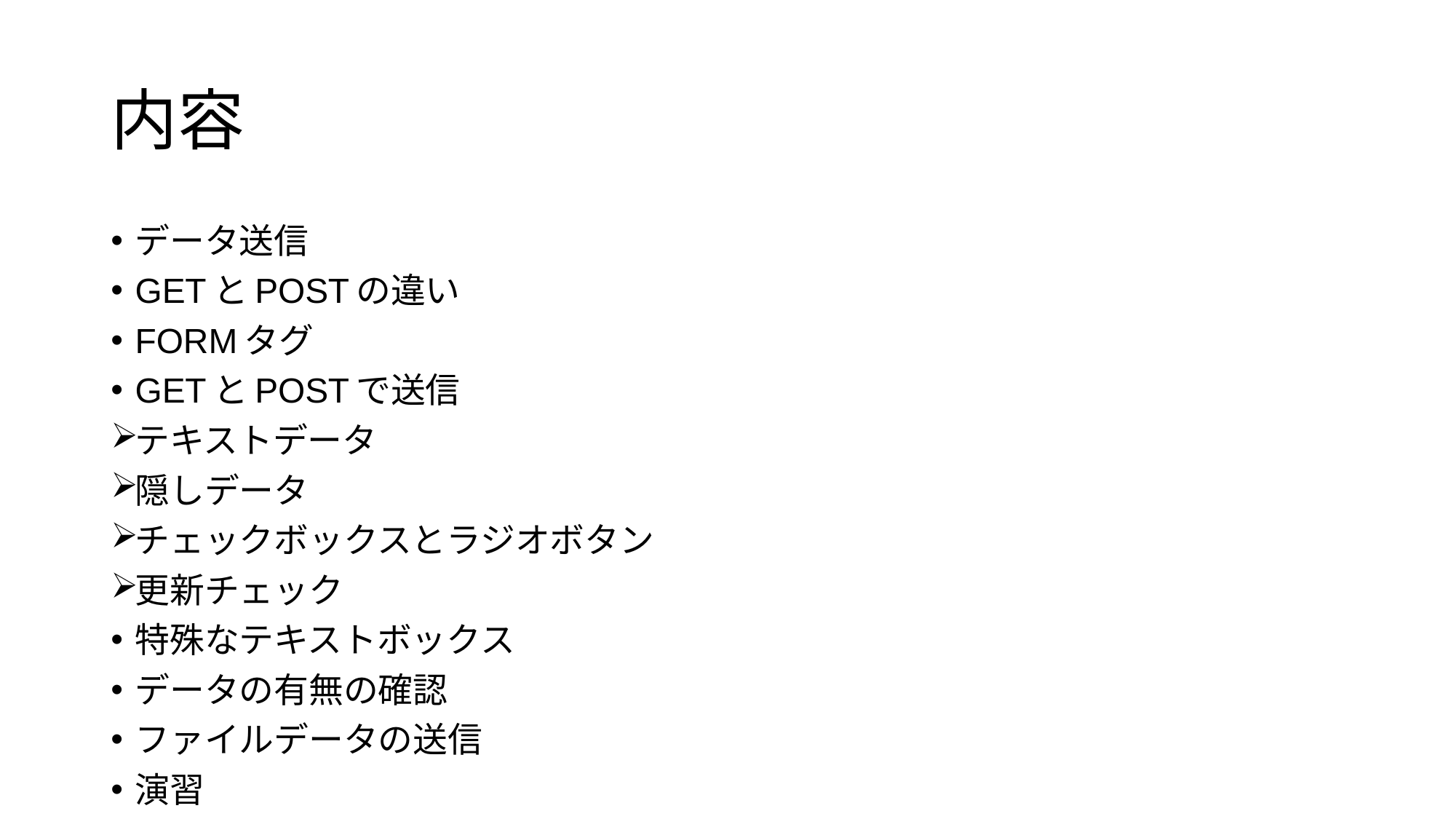

# 内容
データ送信
GETとPOSTの違い
FORMタグ
GETとPOSTで送信
テキストデータ
隠しデータ
チェックボックスとラジオボタン
更新チェック
特殊なテキストボックス
データの有無の確認
ファイルデータの送信
演習